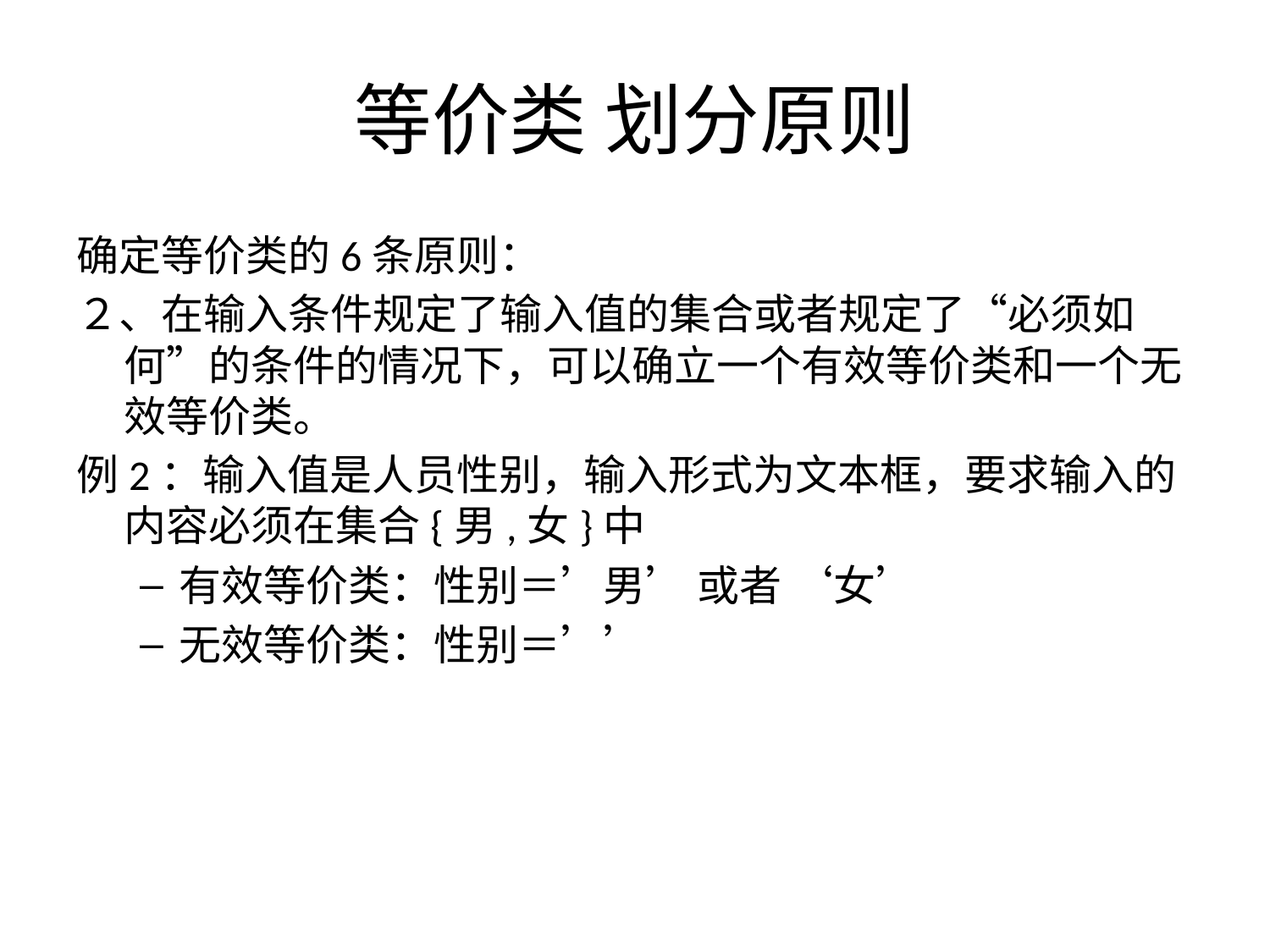

# 等价类 划分原则
确定等价类的6条原则：
２、在输入条件规定了输入值的集合或者规定了“必须如何”的条件的情况下，可以确立一个有效等价类和一个无效等价类。
例2：输入值是人员性别，输入形式为文本框，要求输入的内容必须在集合{男,女}中
有效等价类：性别＝’男’ 或者 ‘女’
无效等价类：性别＝’’